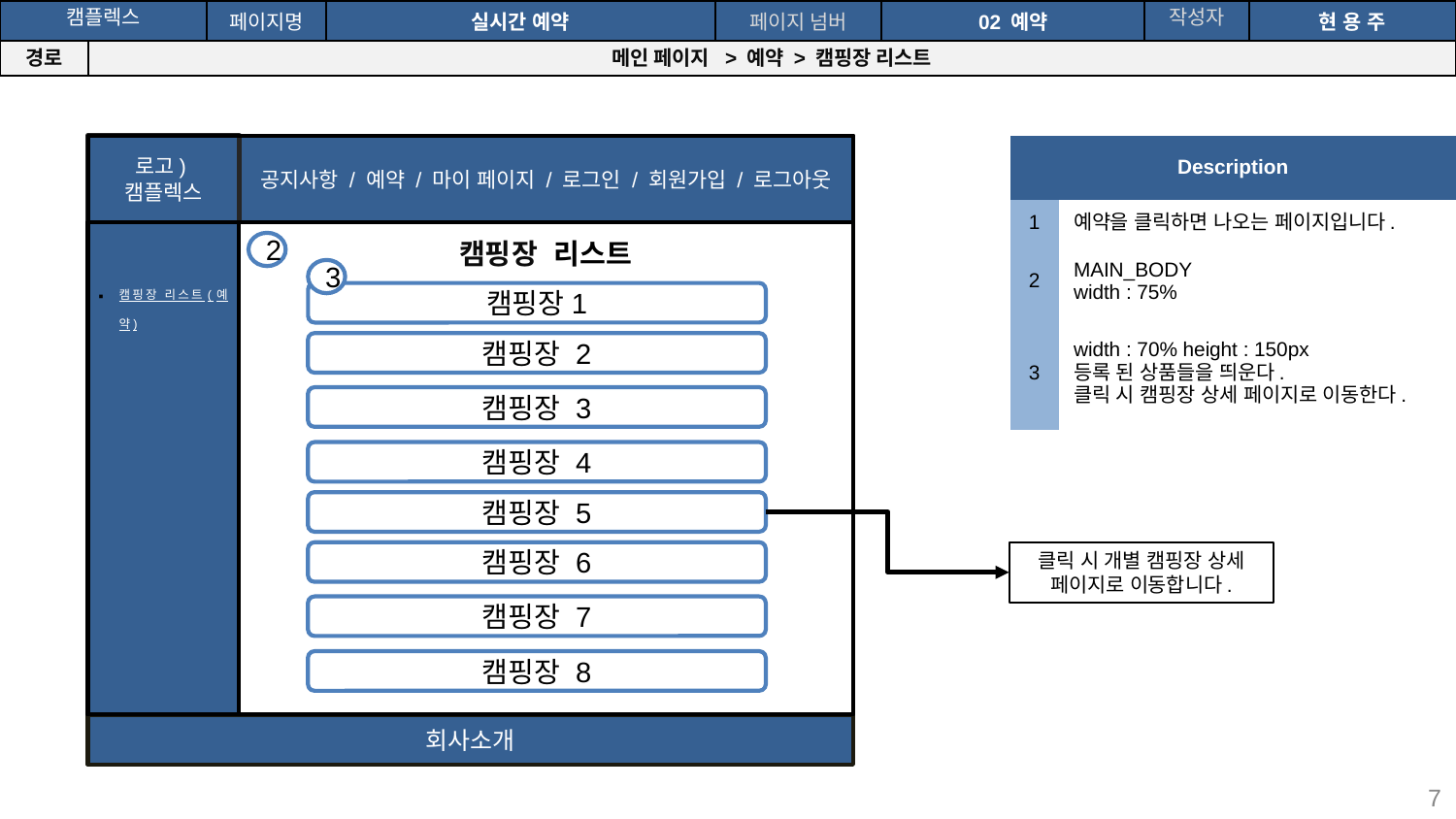

공간(오피스) 대여 시스템
| 캠플렉스 |  | 페이지명 | 실시간 예약 | 페이지 넘버 | 02 예약 | 작성자 | 현 용 주 |
| --- | --- | --- | --- | --- | --- | --- | --- |
| 경로 | 메인 페이지 > 예약 > 캠핑장 리스트 |  |  |  |  |  |  |
로고)
캠플렉스
공지사항 / 예약 / 마이 페이지 / 로그인 / 회원가입 / 로그아웃
회사소개
| Description |  |
| --- | --- |
| 1 | 예약을 클릭하면 나오는 페이지입니다. |
| 2 | MAIN\_BODY width : 75% |
| 3 | width : 70% height : 150px 등록 된 상품들을 띄운다. 클릭 시 캠핑장 상세 페이지로 이동한다. |

캠핑장 리스트(예약)

캠핑장  리스트
2
3
캠핑장1
캠핑장 2
캠핑장 3
캠핑장 4
캠핑장 5
캠핑장 6
클릭 시 개별 캠핑장 상세 페이지로 이동합니다.
캠핑장 7
캠핑장 8
7